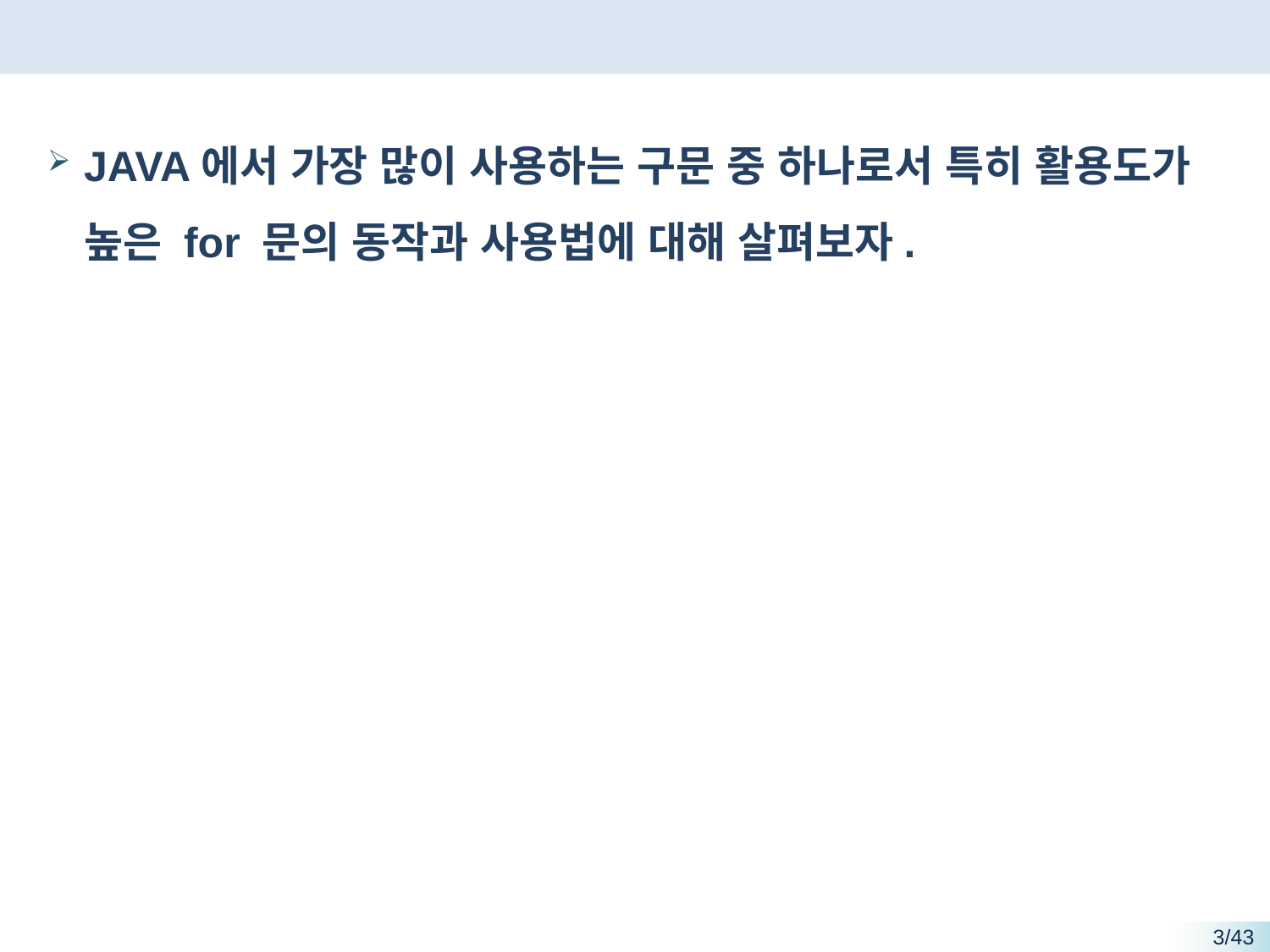

#
JAVA에서 가장 많이 사용하는 구문 중 하나로서 특히 활용도가 높은 for 문의 동작과 사용법에 대해 살펴보자.